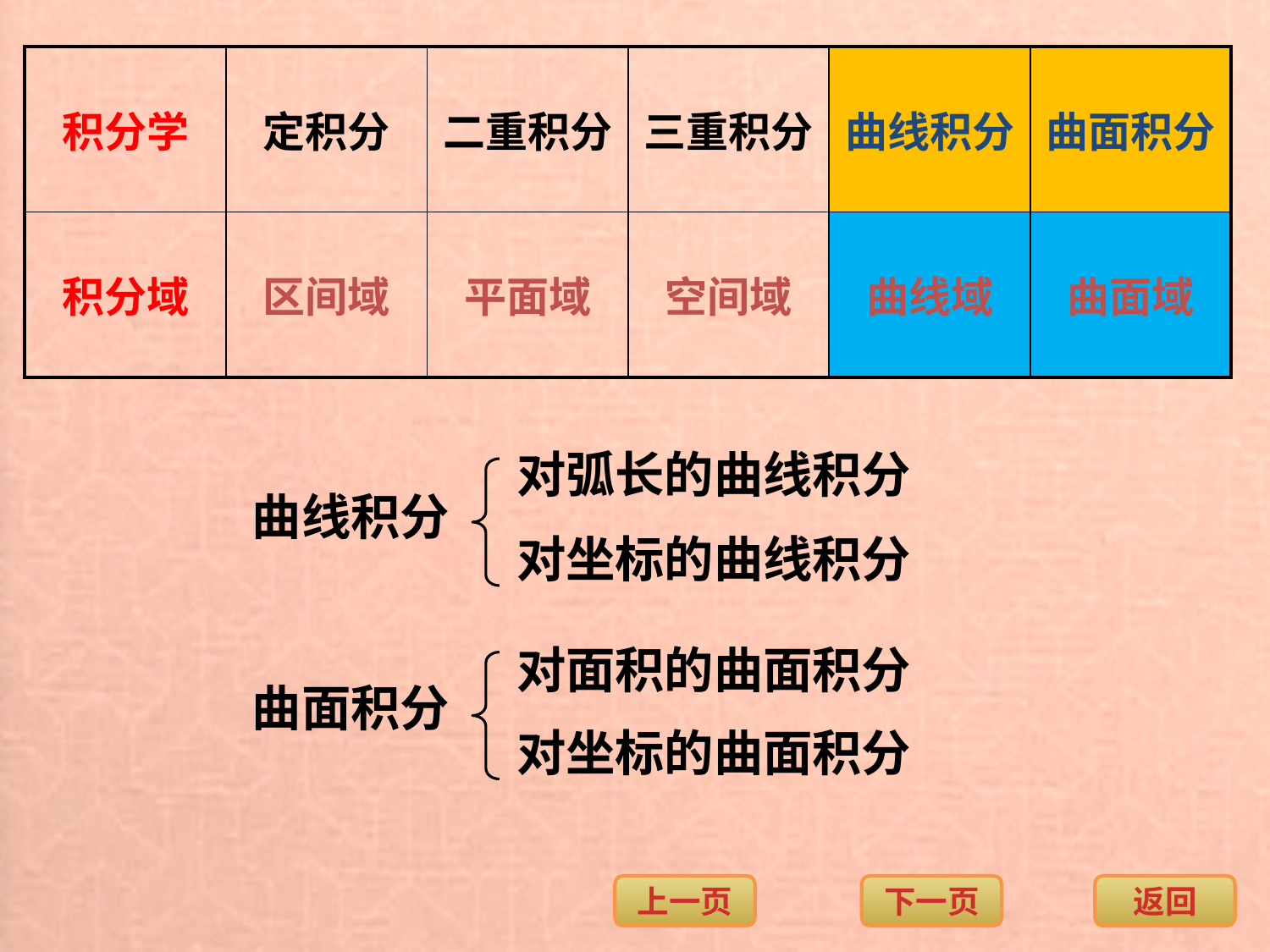

| 积分学 | 定积分 | 二重积分 | 三重积分 | 曲线积分 | 曲面积分 |
| --- | --- | --- | --- | --- | --- |
| 积分域 | 区间域 | 平面域 | 空间域 | 曲线域 | 曲面域 |
对弧长的曲线积分

曲线积分
对坐标的曲线积分
对面积的曲面积分

曲面积分
对坐标的曲面积分